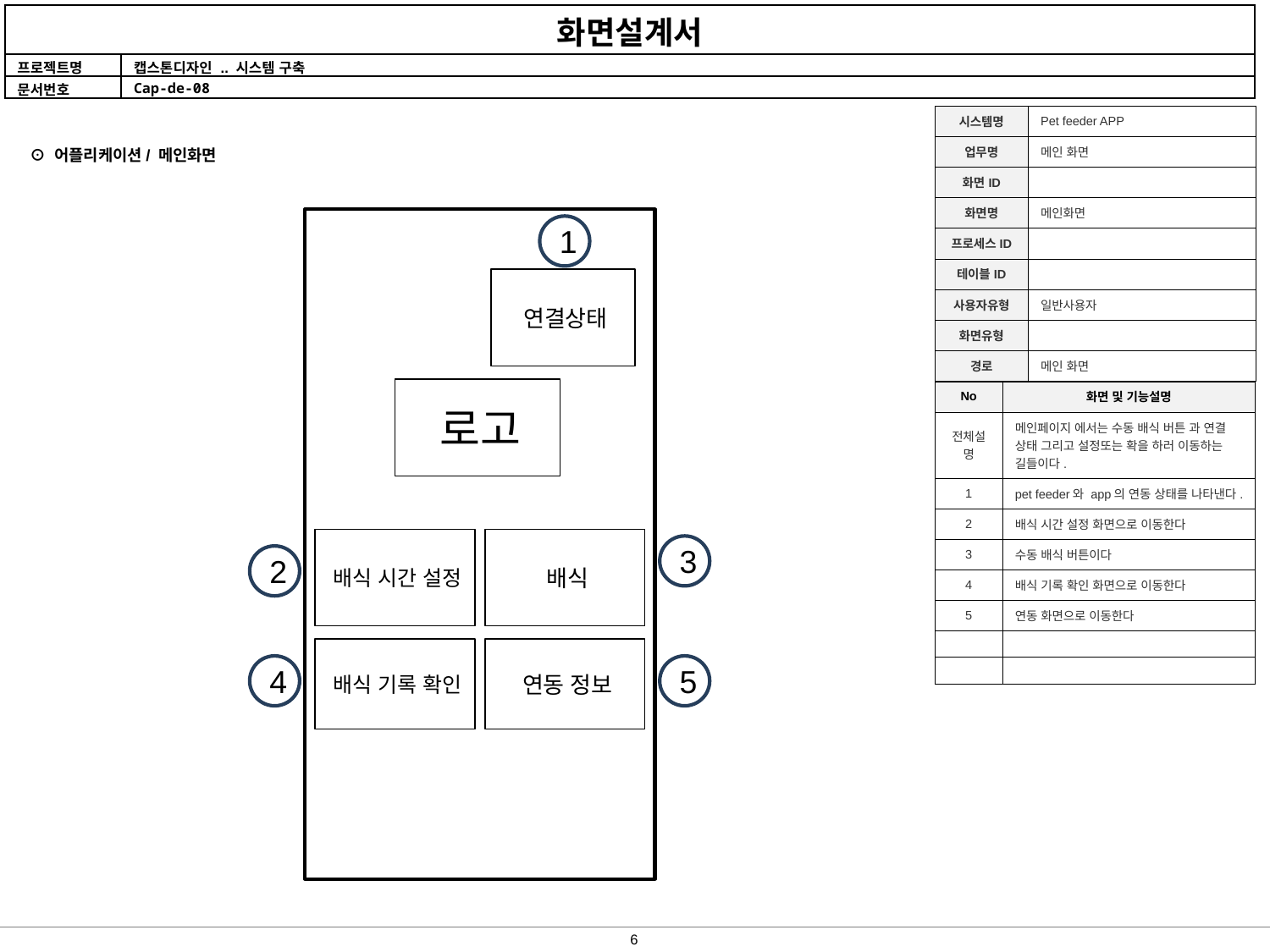

| 시스템명 | Pet feeder APP |
| --- | --- |
| 업무명 | 메인 화면 |
| 화면ID |  |
| 화면명 | 메인화면 |
| 프로세스ID |  |
| 테이블ID |  |
| 사용자유형 | 일반사용자 |
| 화면유형 |  |
| 경로 | 메인 화면 |
⊙ 어플리케이션/ 메인화면

1
연결상태
로고
| No | 화면 및 기능설명 |
| --- | --- |
| 전체설명 | 메인페이지 에서는 수동 배식 버튼 과 연결 상태 그리고 설정또는 확을 하러 이동하는 길들이다. |
| 1 | pet feeder와 app의 연동 상태를 나타낸다. |
| 2 | 배식 시간 설정 화면으로 이동한다 |
| 3 | 수동 배식 버튼이다 |
| 4 | 배식 기록 확인 화면으로 이동한다 |
| 5 | 연동 화면으로 이동한다 |
|  |  |
|  |  |
배식 시간 설정
배식
3
2
배식 기록 확인
연동 정보
4
5